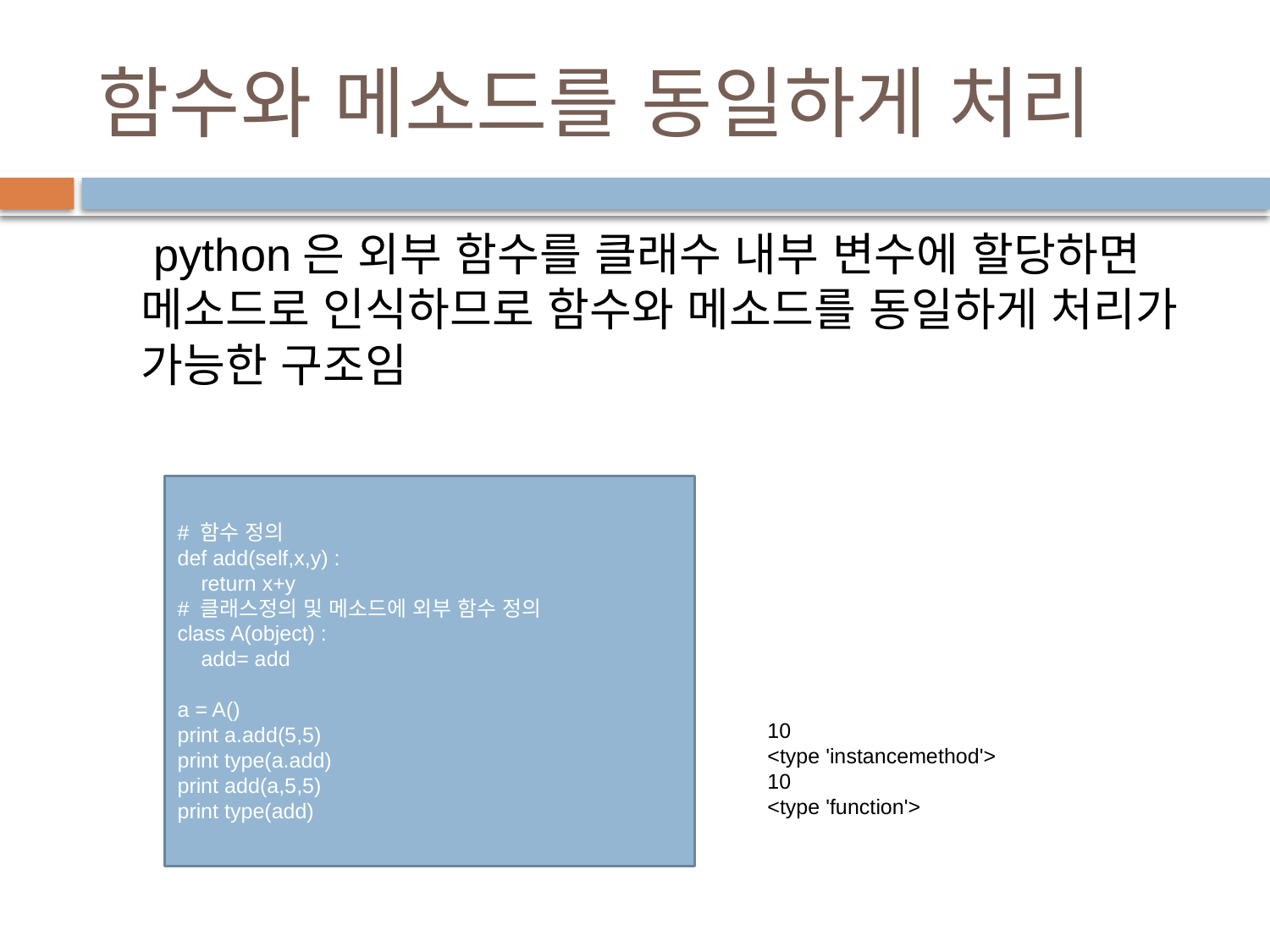

# 함수와 메소드를 동일하게 처리
 python은 외부 함수를 클래수 내부 변수에 할당하면 메소드로 인식하므로 함수와 메소드를 동일하게 처리가 가능한 구조임
# 함수 정의
def add(self,x,y) :
    return x+y
# 클래스정의 및 메소드에 외부 함수 정의
class A(object) :
    add= add

a = A()
print a.add(5,5)
print type(a.add)
print add(a,5,5)
print type(add)

10
<type 'instancemethod'>
10
<type 'function'>